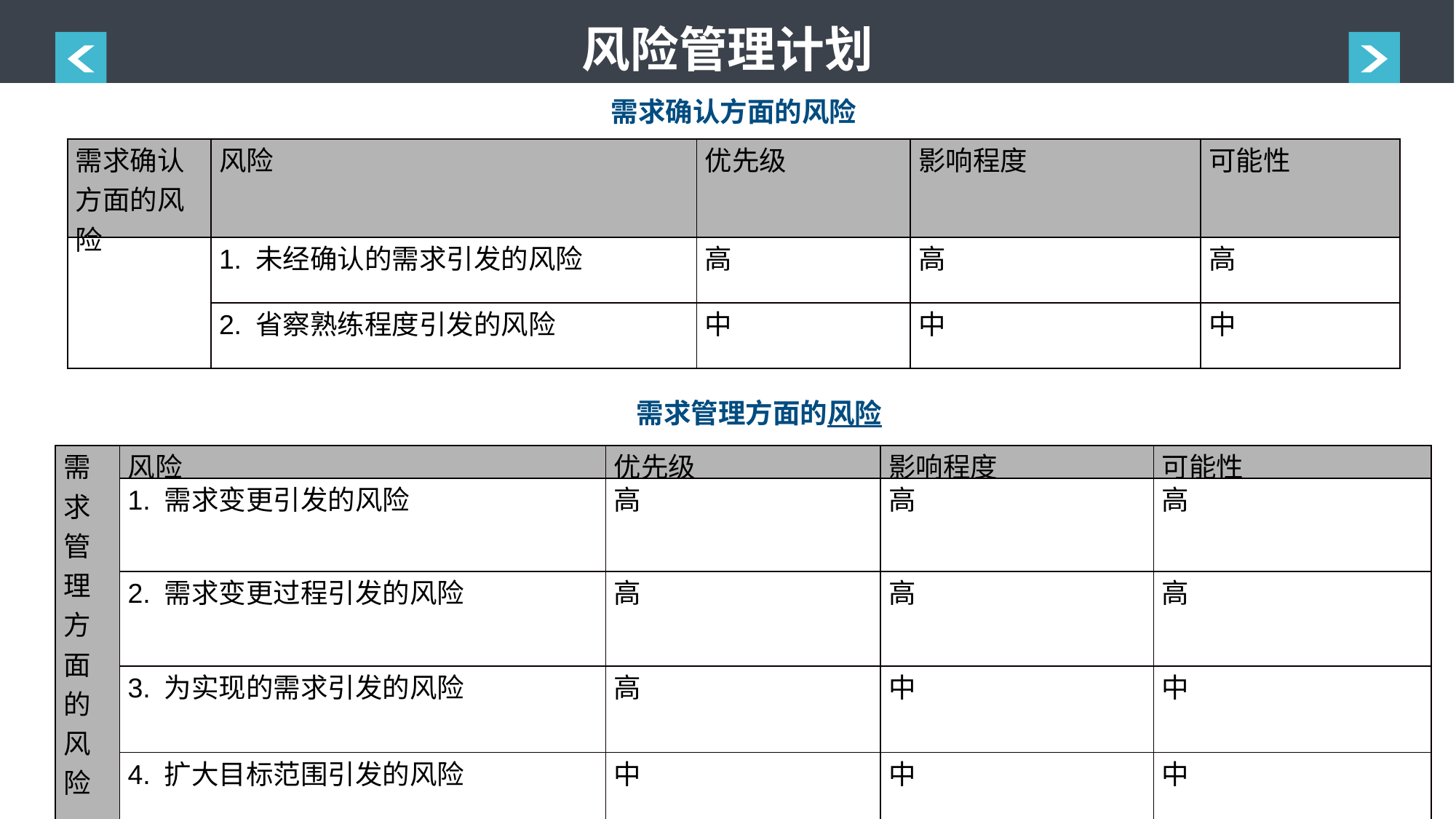

风险管理计划

需求确认方面的风险
| 需求确认方面的风险 | 风险 | 优先级 | 影响程度 | 可能性 |
| --- | --- | --- | --- | --- |
|  | 1. 未经确认的需求引发的风险 | 高 | 高 | 高 |
|  | 2. 省察熟练程度引发的风险 | 中 | 中 | 中 |
需求管理方面的风险
| 需求管理方面的风险 | 风险 | 优先级 | 影响程度 | 可能性 |
| --- | --- | --- | --- | --- |
|  | 1. 需求变更引发的风险 | 高 | 高 | 高 |
|  | 2. 需求变更过程引发的风险 | 高 | 高 | 高 |
|  | 3. 为实现的需求引发的风险 | 高 | 中 | 中 |
|  | 4. 扩大目标范围引发的风险 | 中 | 中 | 中 |